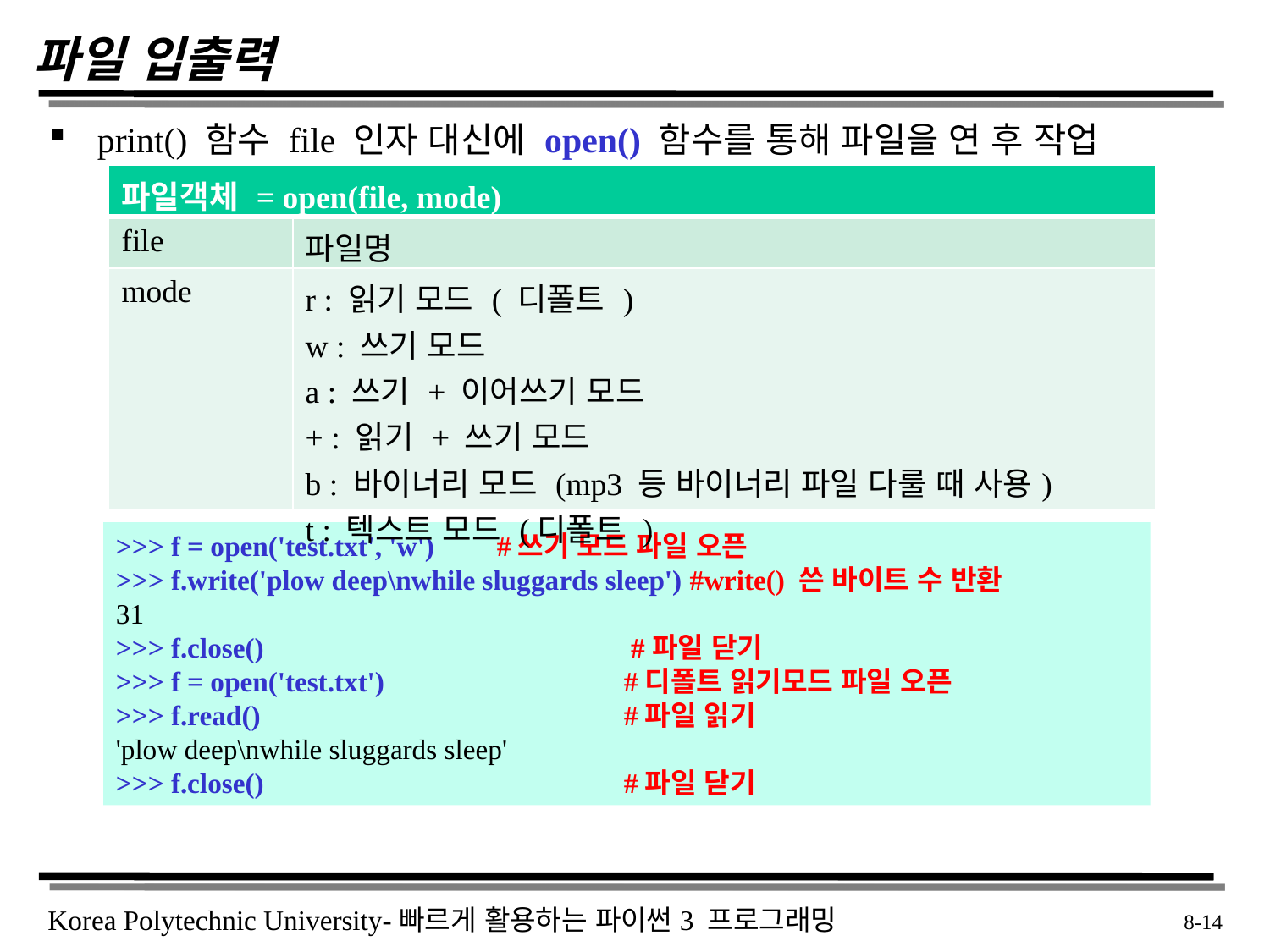

# 파일 입출력
print() 함수 file 인자 대신에 open() 함수를 통해 파일을 연 후 작업

| 파일객체 = open(file, mode) |  |
| --- | --- |
| file | 파일명 |
| mode | r : 읽기 모드 ( 디폴트 ) w : 쓰기 모드 a : 쓰기 + 이어쓰기 모드 + : 읽기 + 쓰기 모드 b : 바이너리 모드 (mp3 등 바이너리 파일 다룰 때 사용) t : 텍스트 모드 (디폴트 ) |
>>> f = open('test.txt', 'w') 	#쓰기 모드 파일 오픈
>>> f.write('plow deep\nwhile sluggards sleep') #write() 쓴 바이트 수 반환
31
>>> f.close() 			 #파일 닫기
>>> f = open('test.txt') 		#디폴트 읽기모드 파일 오픈
>>> f.read()			#파일 읽기
'plow deep\nwhile sluggards sleep'
>>> f.close() 			#파일 닫기
 8-14